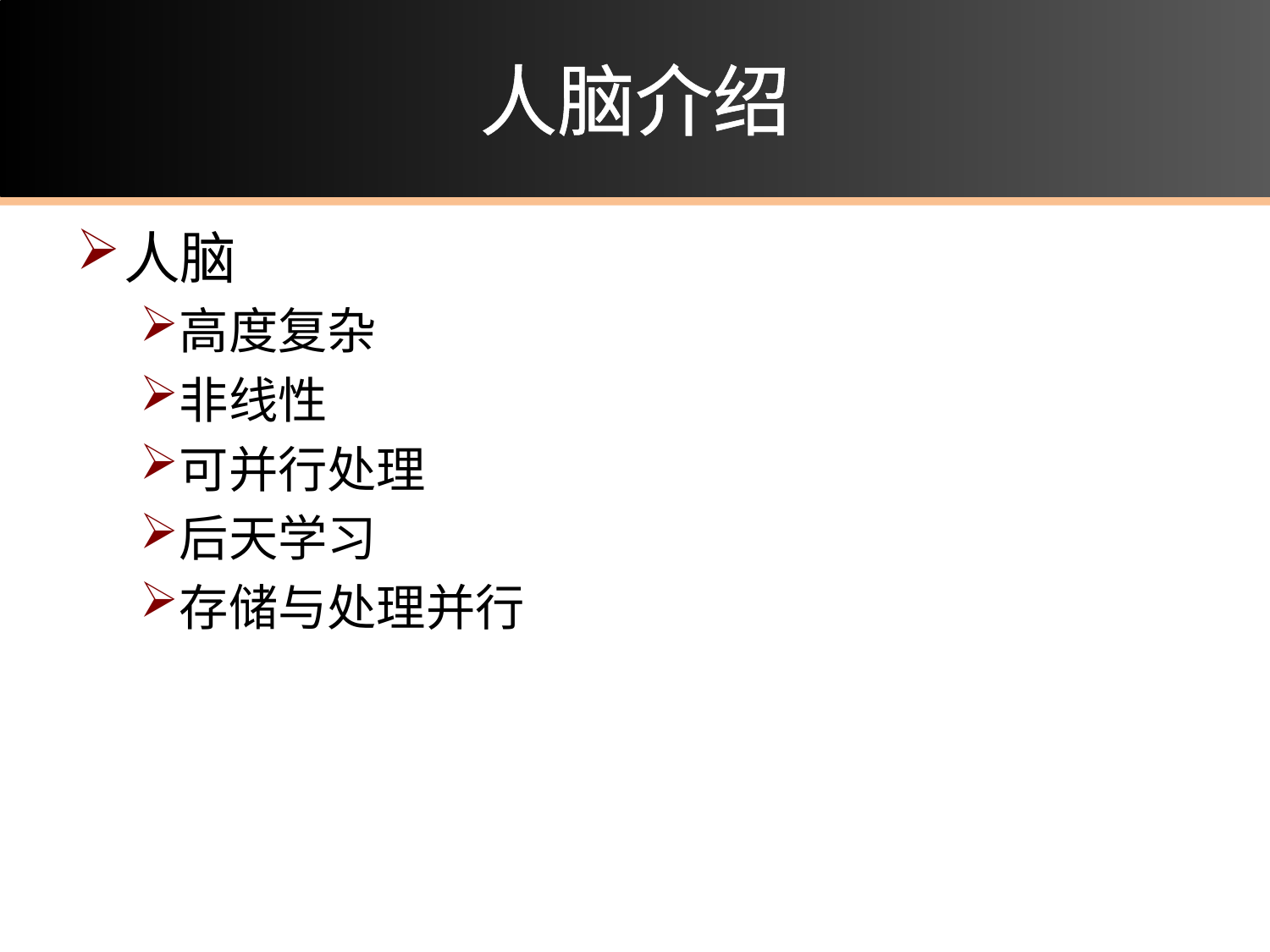

# 人脑介绍
人脑
高度复杂
非线性
可并行处理
后天学习
存储与处理并行